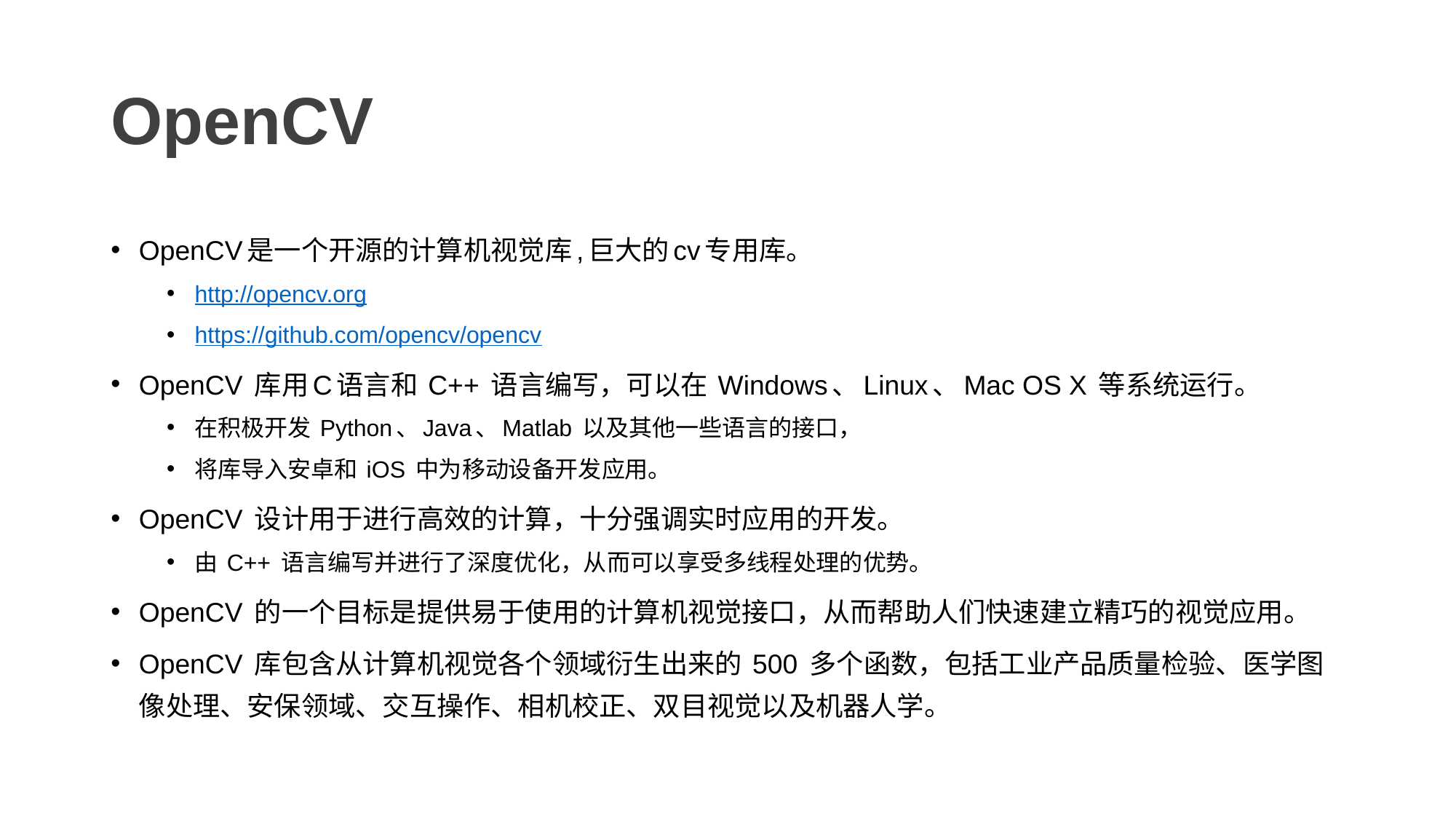

# OpenCV
OpenCV是一个开源的计算机视觉库,巨大的cv专用库。
http://opencv.org
https://github.com/opencv/opencv
OpenCV 库用C语言和 C++ 语言编写，可以在 Windows、Linux、Mac OS X 等系统运行。
在积极开发 Python、Java、Matlab 以及其他一些语言的接口，
将库导入安卓和 iOS 中为移动设备开发应用。
OpenCV 设计用于进行高效的计算，十分强调实时应用的开发。
由 C++ 语言编写并进行了深度优化，从而可以享受多线程处理的优势。
OpenCV 的一个目标是提供易于使用的计算机视觉接口，从而帮助人们快速建立精巧的视觉应用。
OpenCV 库包含从计算机视觉各个领域衍生出来的 500 多个函数，包括工业产品质量检验、医学图像处理、安保领域、交互操作、相机校正、双目视觉以及机器人学。